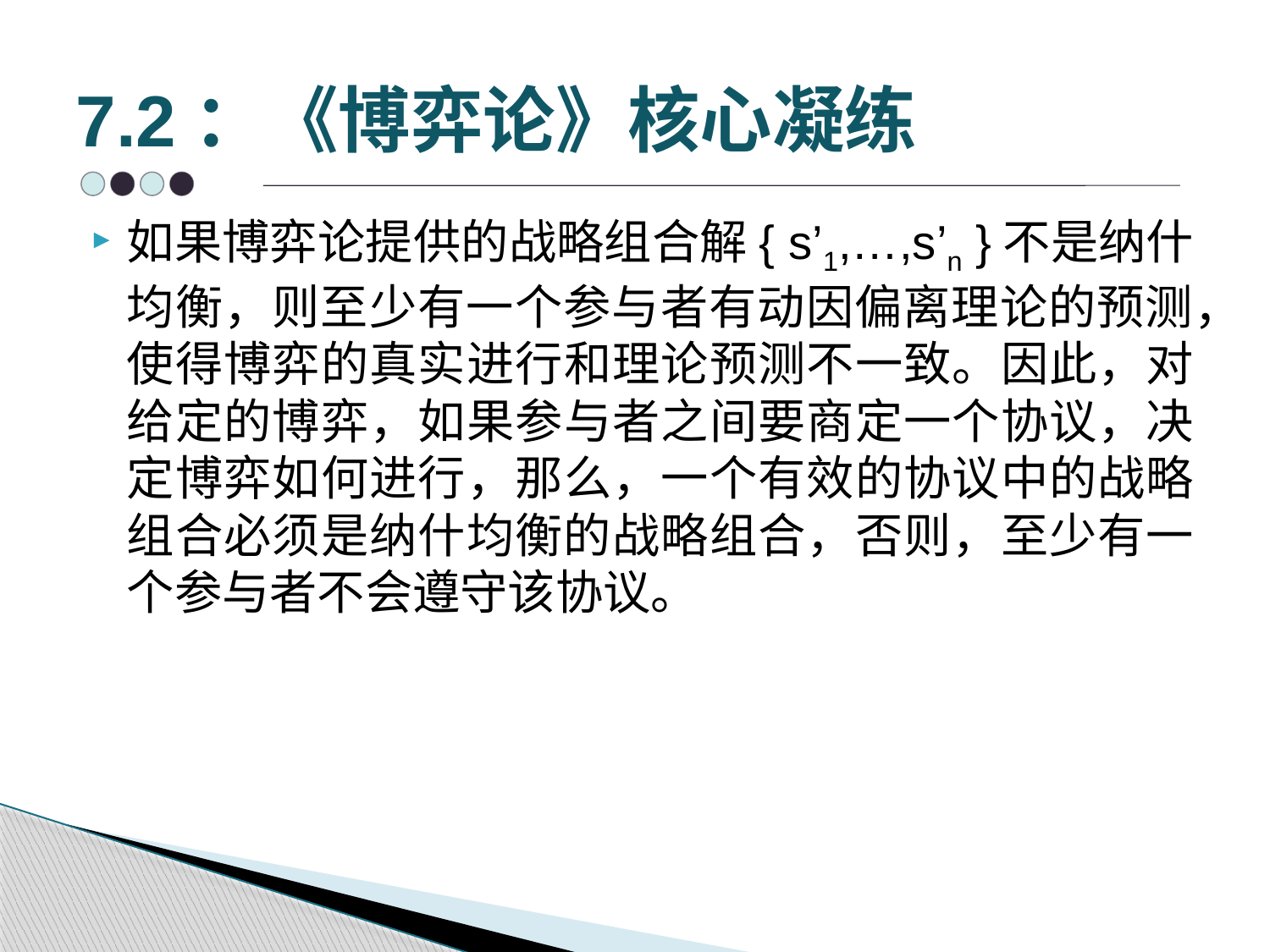

# 7.2：《博弈论》核心凝练

如果博弈论提供的战略组合解{ s’1,…,s’n }不是纳什均衡，则至少有一个参与者有动因偏离理论的预测，使得博弈的真实进行和理论预测不一致。因此，对给定的博弈，如果参与者之间要商定一个协议，决定博弈如何进行，那么，一个有效的协议中的战略组合必须是纳什均衡的战略组合，否则，至少有一个参与者不会遵守该协议。